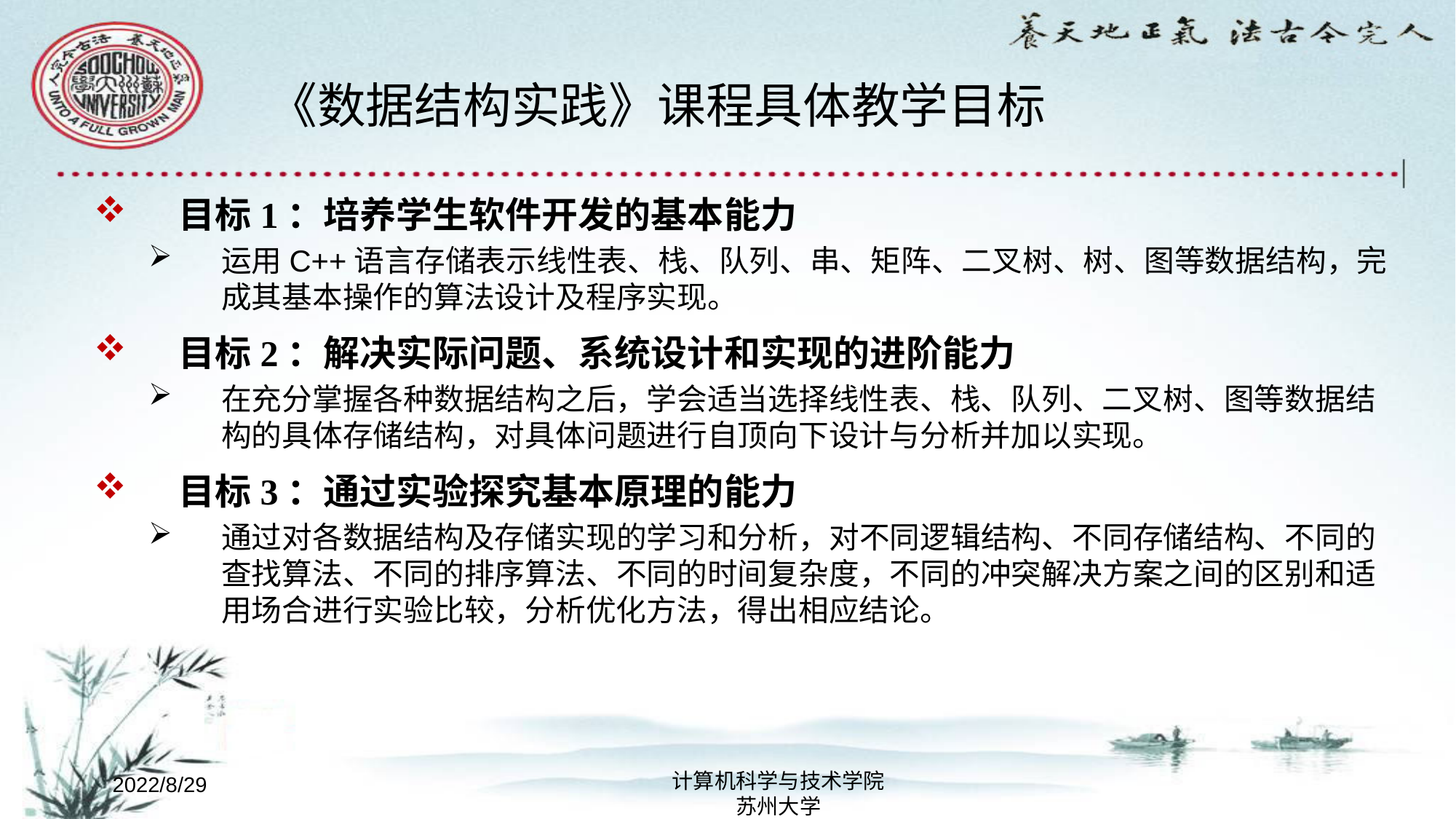

# 《数据结构实践》课程具体教学目标
目标1：培养学生软件开发的基本能力
运用C++语言存储表示线性表、栈、队列、串、矩阵、二叉树、树、图等数据结构，完成其基本操作的算法设计及程序实现。
目标2：解决实际问题、系统设计和实现的进阶能力
在充分掌握各种数据结构之后，学会适当选择线性表、栈、队列、二叉树、图等数据结构的具体存储结构，对具体问题进行自顶向下设计与分析并加以实现。
目标3：通过实验探究基本原理的能力
通过对各数据结构及存储实现的学习和分析，对不同逻辑结构、不同存储结构、不同的查找算法、不同的排序算法、不同的时间复杂度，不同的冲突解决方案之间的区别和适用场合进行实验比较，分析优化方法，得出相应结论。
计算机科学与技术学院
苏州大学
2022/8/29